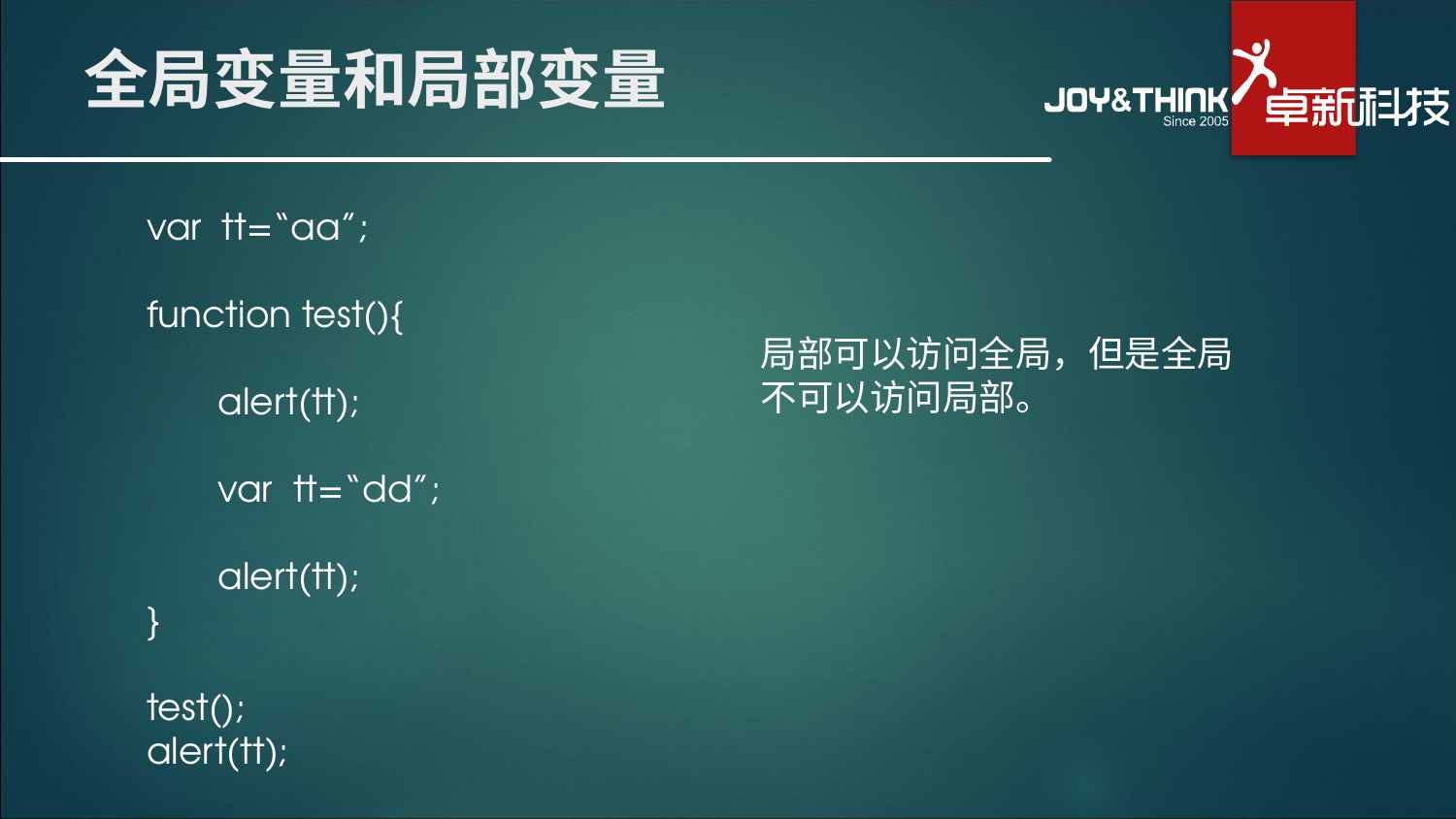

# 全局变量和局部变量
var  tt=“aa”;

function test(){

       alert(tt);

       var  tt=“dd”;

       alert(tt);
}

test();
alert(tt);
局部可以访问全局，但是全局不可以访问局部。